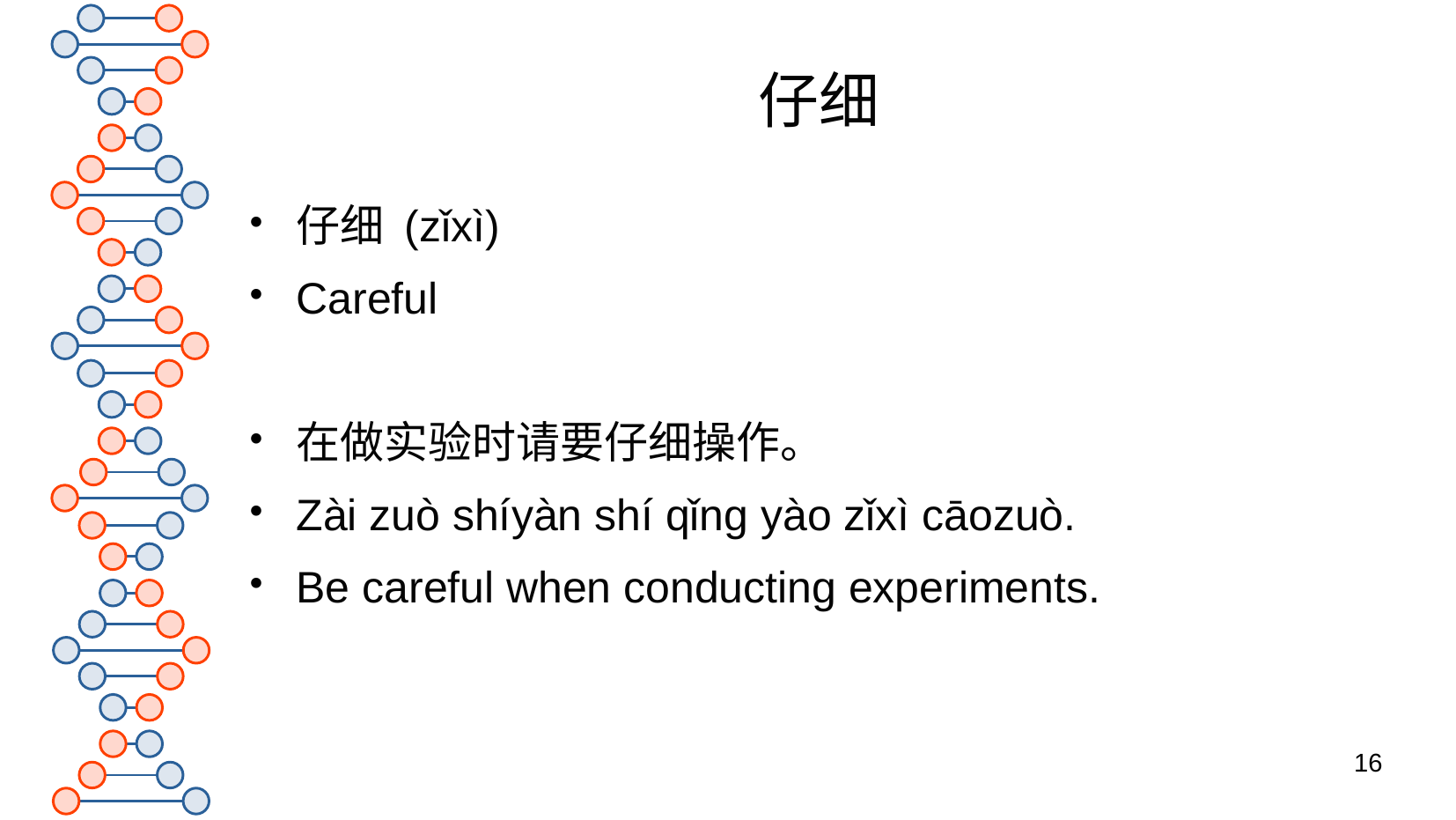

# 仔细
仔细 (zǐxì)
Careful

在做实验时请要仔细操作。
Zài zuò shíyàn shí qǐng yào zǐxì cāozuò.
Be careful when conducting experiments.

16